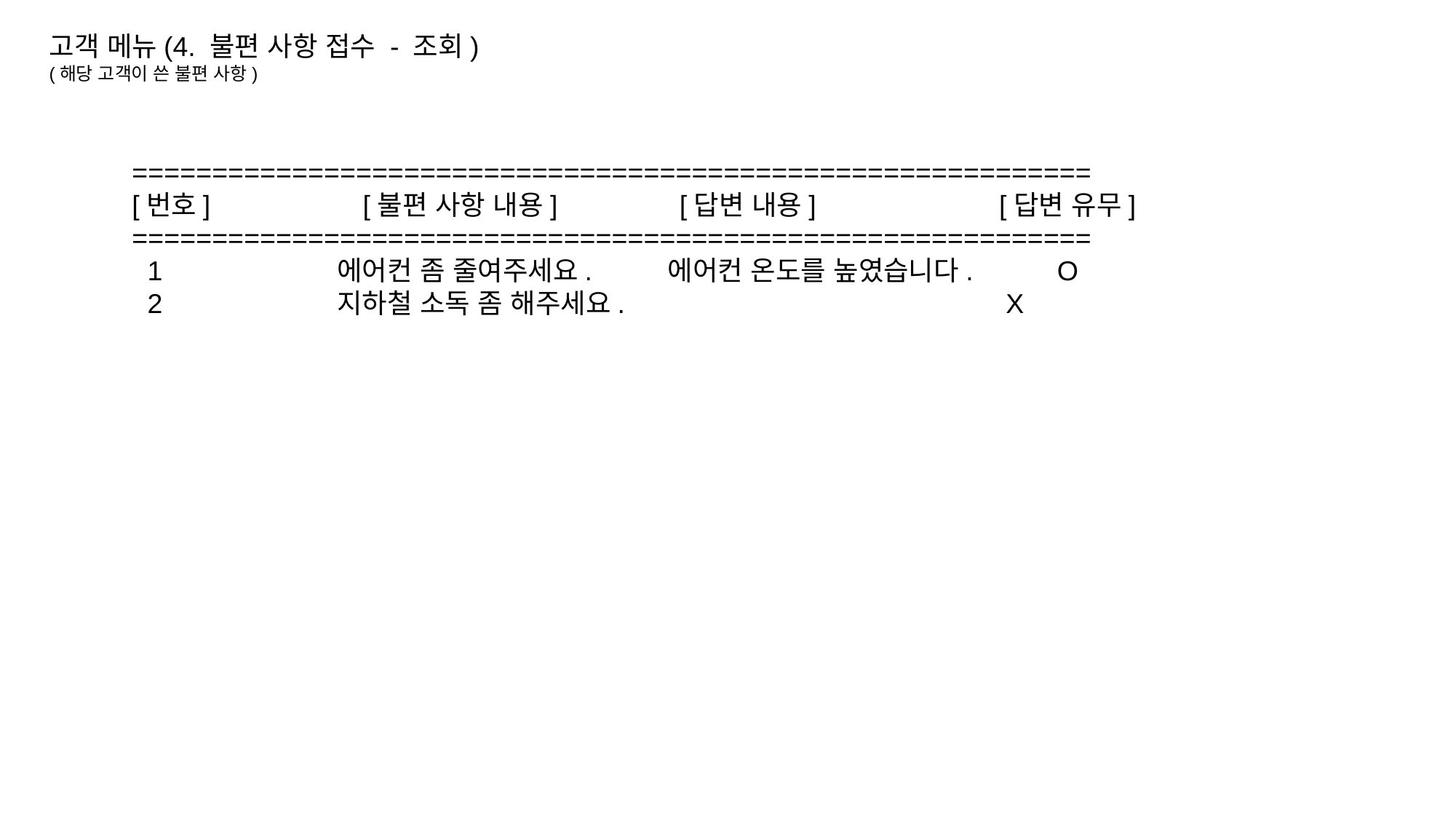

고객 메뉴(4. 불편 사항 접수 - 조회)
(해당 고객이 쓴 불편 사항)

============================================================
[번호]                    [불편 사항 내용]                [답변 내용]                        [답변 유무]
============================================================
  1                      에어컨 좀 줄여주세요.         에어컨 온도를 높였습니다.           O
  2                      지하철 소독 좀 해주세요.                                                  X